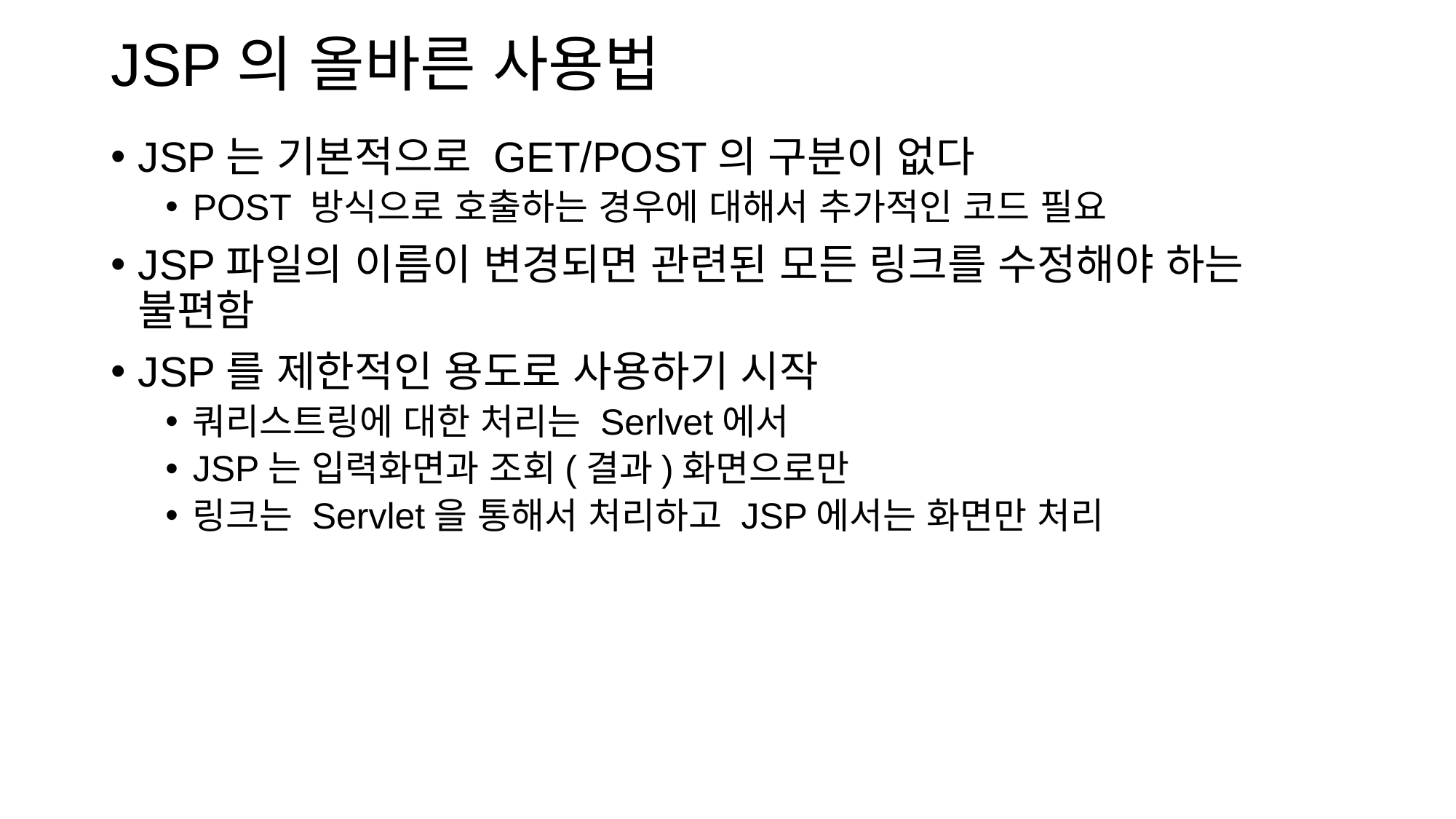

# JSP의 올바른 사용법
JSP는 기본적으로 GET/POST의 구분이 없다
POST 방식으로 호출하는 경우에 대해서 추가적인 코드 필요
JSP파일의 이름이 변경되면 관련된 모든 링크를 수정해야 하는 불편함
JSP를 제한적인 용도로 사용하기 시작
쿼리스트링에 대한 처리는 Serlvet에서
JSP는 입력화면과 조회(결과)화면으로만
링크는 Servlet을 통해서 처리하고 JSP에서는 화면만 처리